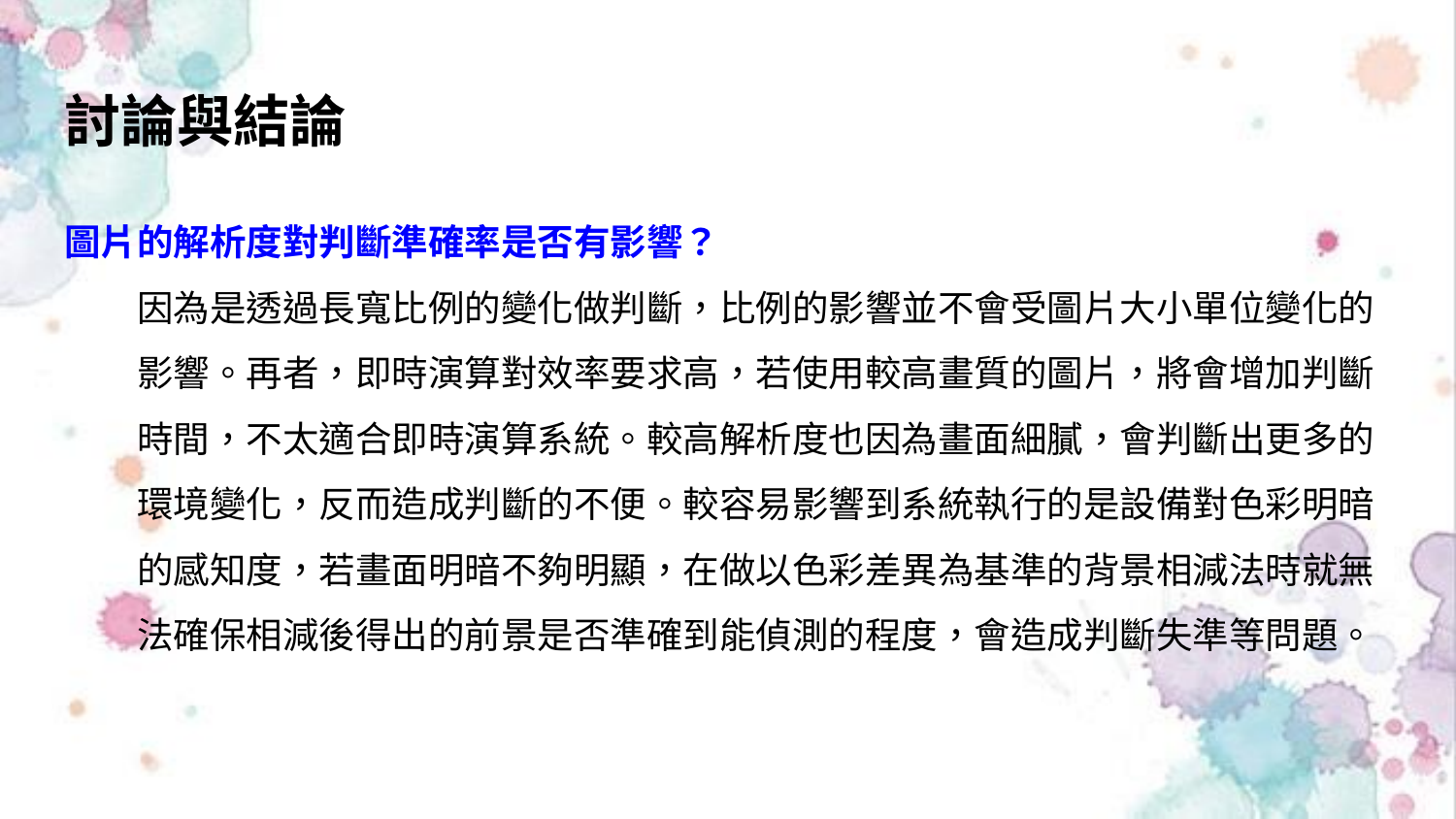

# 討論與結論
圖片的解析度對判斷準確率是否有影響？
因為是透過長寬比例的變化做判斷，比例的影響並不會受圖片大小單位變化的影響。再者，即時演算對效率要求高，若使用較高畫質的圖片，將會增加判斷時間，不太適合即時演算系統。較高解析度也因為畫面細膩，會判斷出更多的環境變化，反而造成判斷的不便。較容易影響到系統執行的是設備對色彩明暗的感知度，若畫面明暗不夠明顯，在做以色彩差異為基準的背景相減法時就無法確保相減後得出的前景是否準確到能偵測的程度，會造成判斷失準等問題。